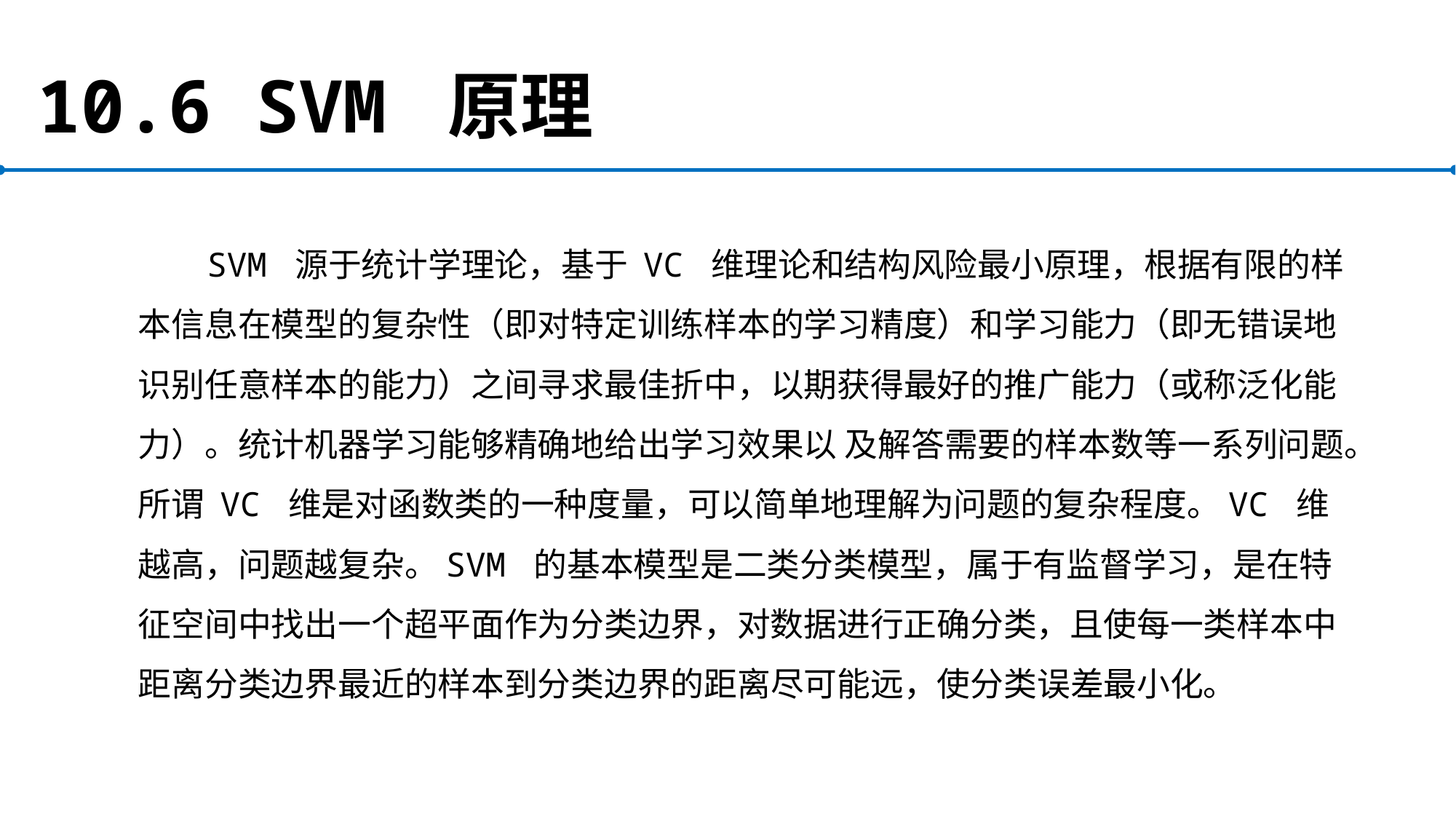

# 10.6 SVM 原理
SVM 源于统计学理论，基于 VC 维理论和结构风险最小原理，根据有限的样本信息在模型的复杂性（即对特定训练样本的学习精度）和学习能力（即无错误地识别任意样本的能力）之间寻求最佳折中，以期获得最好的推广能力（或称泛化能力）。统计机器学习能够精确地给出学习效果以 及解答需要的样本数等一系列问题。所谓 VC 维是对函数类的一种度量，可以简单地理解为问题的复杂程度。VC 维越高，问题越复杂。SVM 的基本模型是二类分类模型，属于有监督学习，是在特征空间中找出一个超平面作为分类边界，对数据进行正确分类，且使每一类样本中距离分类边界最近的样本到分类边界的距离尽可能远，使分类误差最小化。